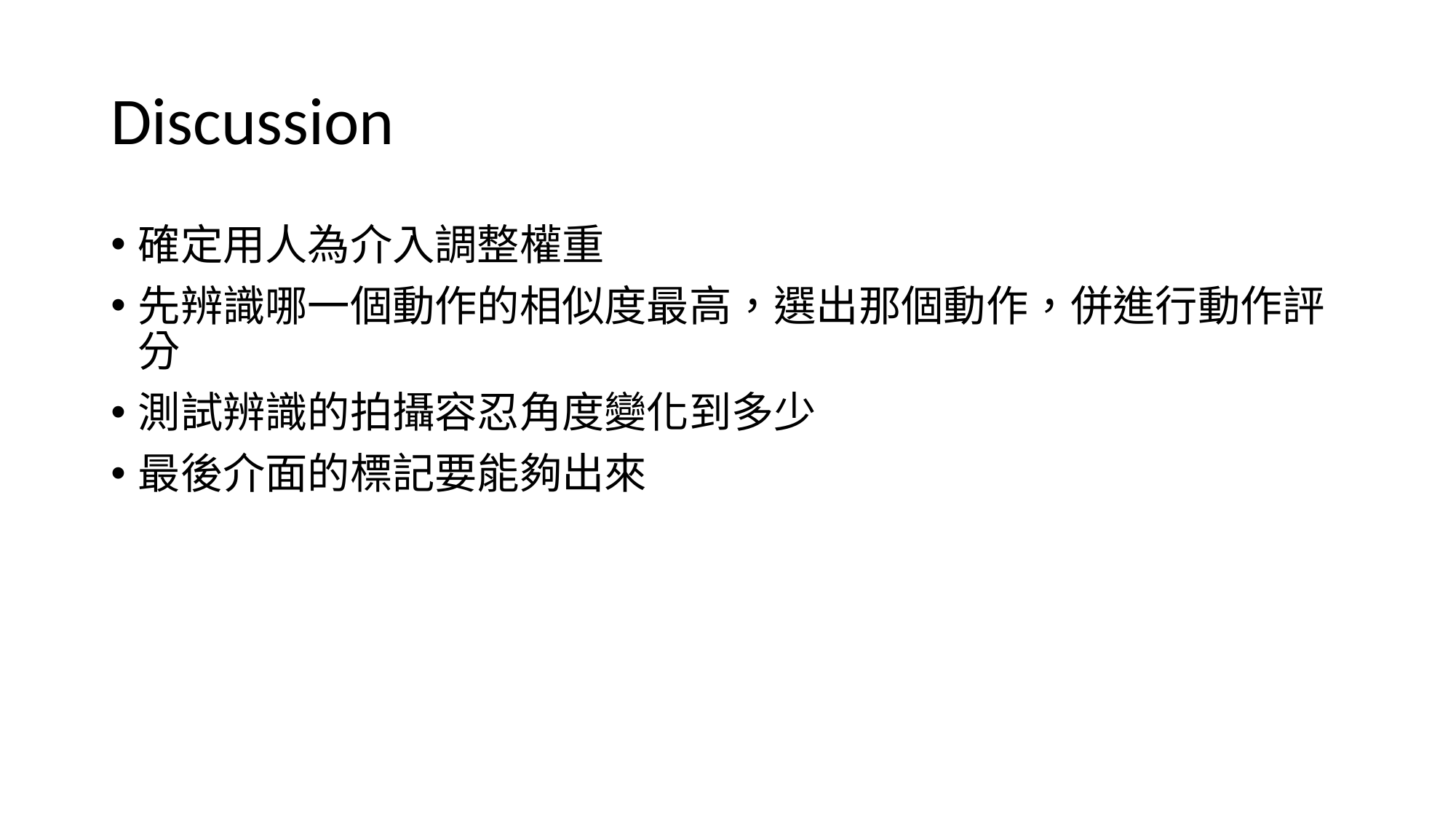

# Discussion
確定用人為介入調整權重
先辨識哪一個動作的相似度最高，選出那個動作，併進行動作評分
測試辨識的拍攝容忍角度變化到多少
最後介面的標記要能夠出來